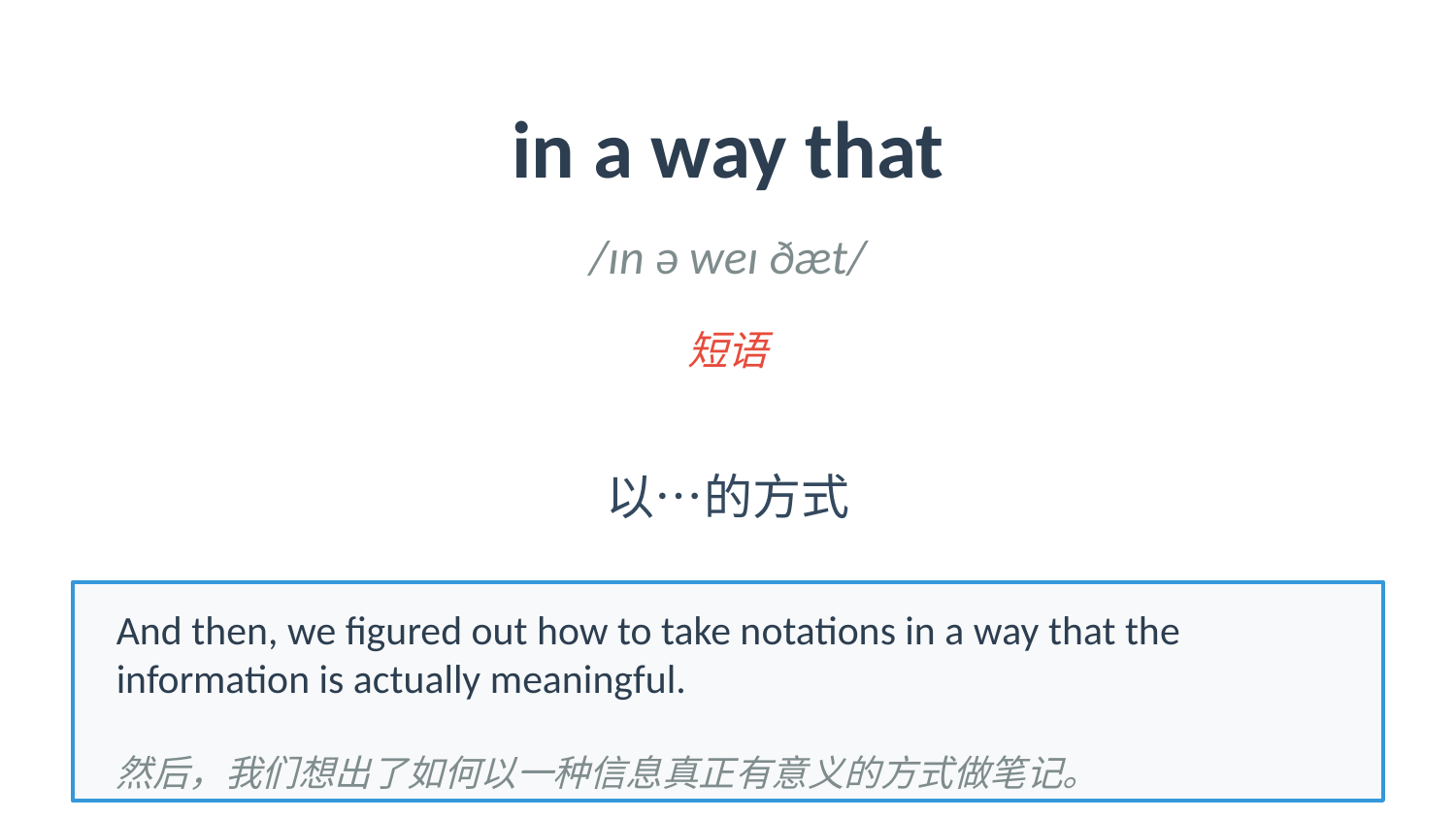

in a way that
/ɪn ə weɪ ðæt/
短语
以…的方式

And then, we figured out how to take notations in a way that the information is actually meaningful.

然后，我们想出了如何以一种信息真正有意义的方式做笔记。